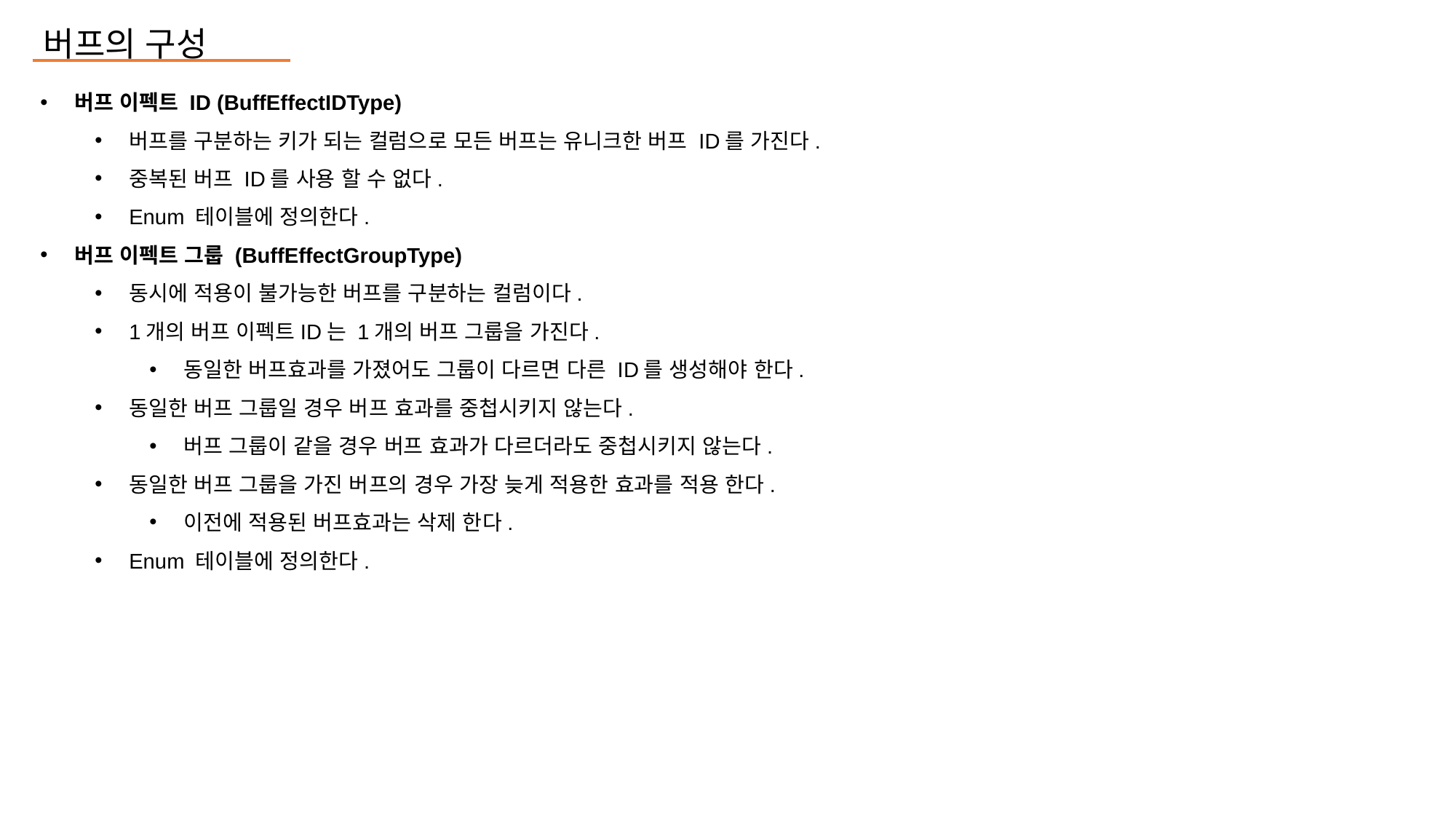

버프의 구성
버프 이펙트 ID (BuffEffectIDType)
버프를 구분하는 키가 되는 컬럼으로 모든 버프는 유니크한 버프 ID를 가진다.
중복된 버프 ID를 사용 할 수 없다.
Enum 테이블에 정의한다.
버프 이펙트 그룹 (BuffEffectGroupType)
동시에 적용이 불가능한 버프를 구분하는 컬럼이다.
1개의 버프 이펙트ID는 1개의 버프 그룹을 가진다.
동일한 버프효과를 가졌어도 그룹이 다르면 다른 ID를 생성해야 한다.
동일한 버프 그룹일 경우 버프 효과를 중첩시키지 않는다.
버프 그룹이 같을 경우 버프 효과가 다르더라도 중첩시키지 않는다.
동일한 버프 그룹을 가진 버프의 경우 가장 늦게 적용한 효과를 적용 한다.
이전에 적용된 버프효과는 삭제 한다.
Enum 테이블에 정의한다.